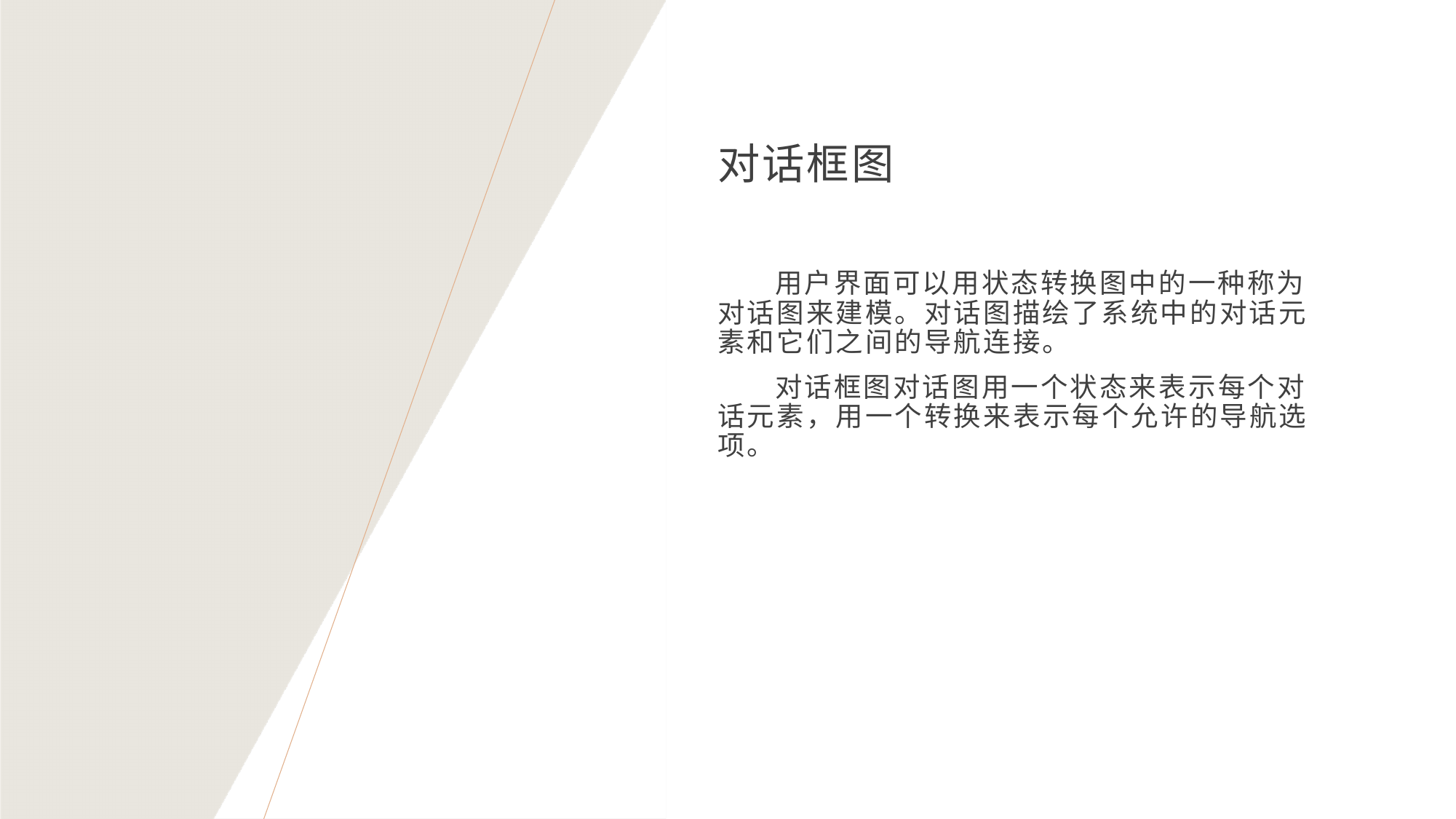

# 对话框图
      用户界面可以用状态转换图中的一种称为对话图来建模。对话图描绘了系统中的对话元素和它们之间的导航连接。
      对话框图对话图用一个状态来表示每个对话元素，用一个转换来表示每个允许的导航选项。

20